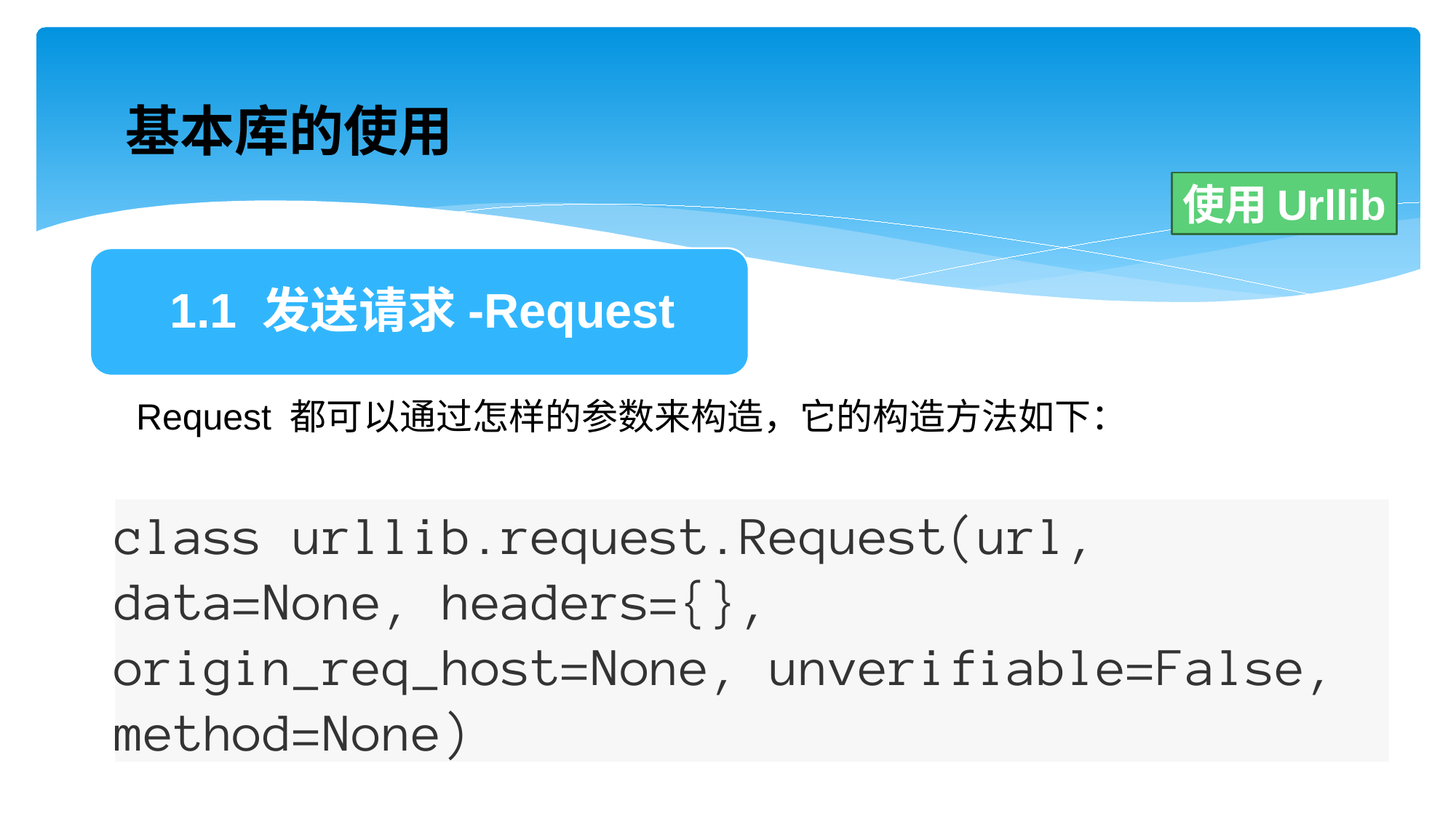

基本库的使用
使用Urllib
1.1 发送请求-Request
 Request 都可以通过怎样的参数来构造，它的构造方法如下：
class urllib.request.Request(url, data=None, headers={}, origin_req_host=None, unverifiable=False, method=None)